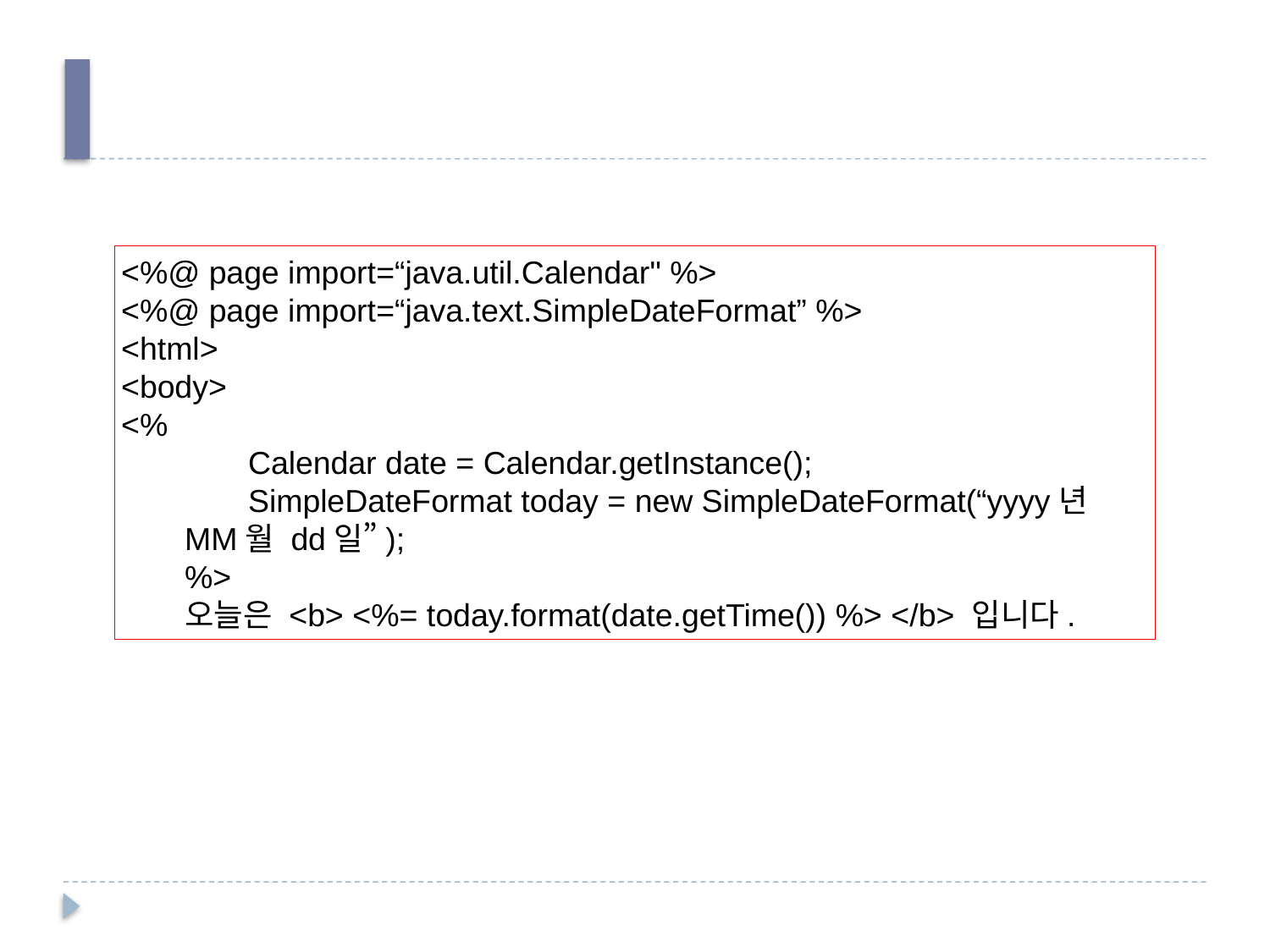

#

<%@ page import=“java.util.Calendar" %>
<%@ page import=“java.text.SimpleDateFormat” %>
<html>
<body>
<%
Calendar date = Calendar.getInstance();
SimpleDateFormat today = new SimpleDateFormat(“yyyy년 MM월 dd일”);
%>
오늘은 <b> <%= today.format(date.getTime()) %> </b> 입니다.